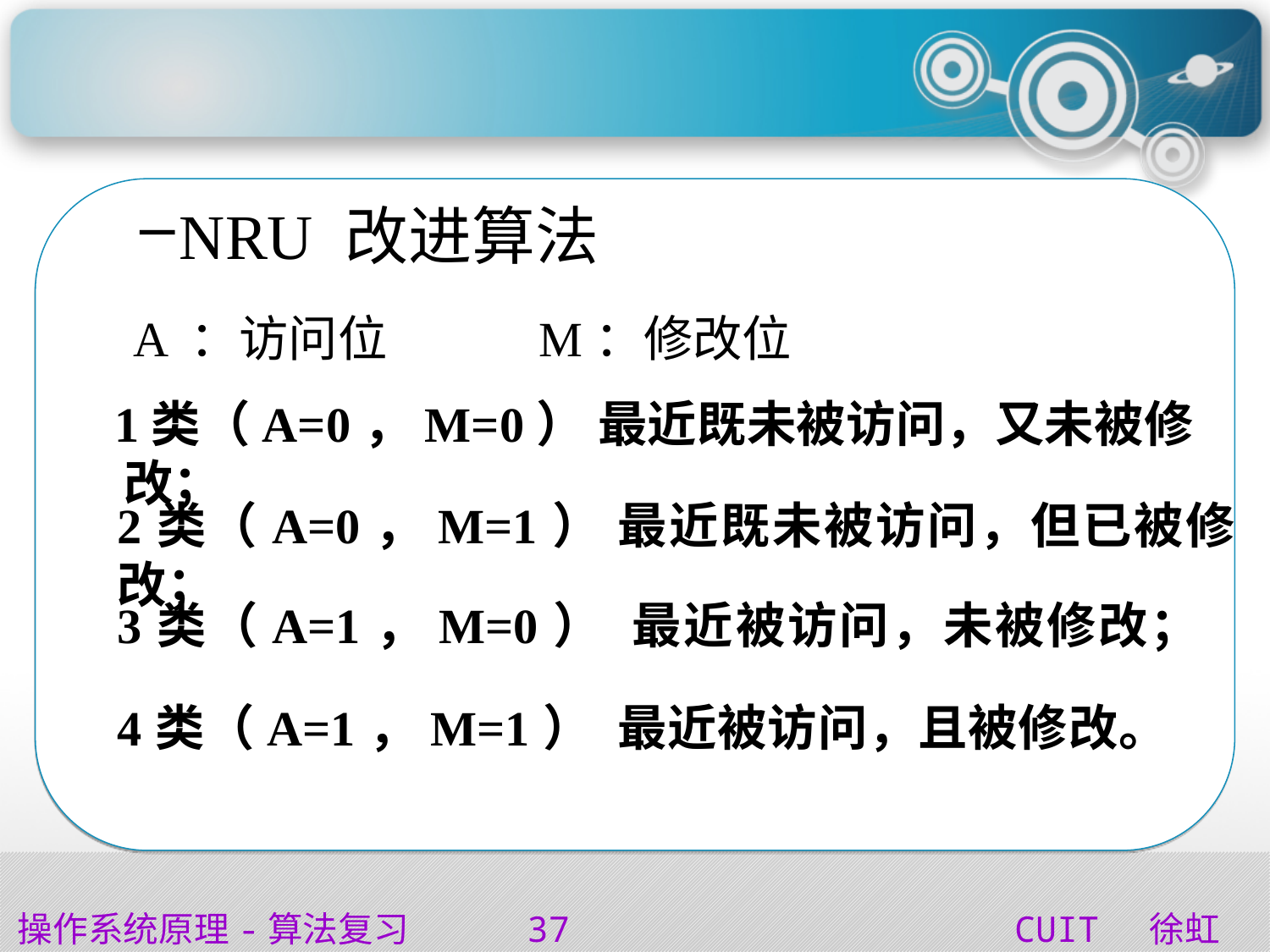

#
NRU 改进算法
    A ：访问位	  M：修改位
   1类（A=0，M=0） 最近既未被访问，又未被修改；
2类（A=0，M=1） 最近既未被访问，但已被修改；
3类（A=1，M=0）  最近被访问，未被修改；
4类（A=1，M=1）  最近被访问，且被修改。